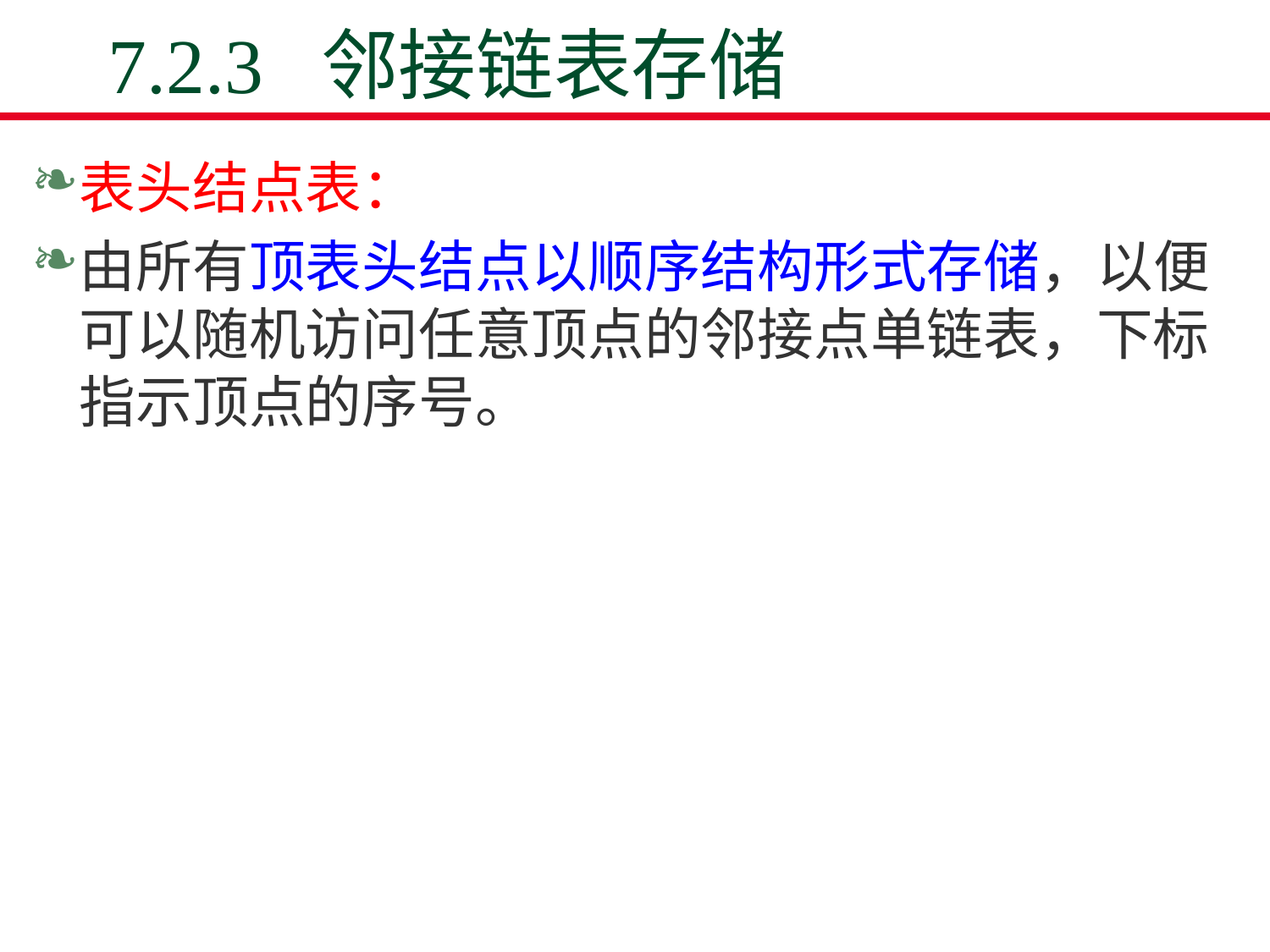

# 7.2.3  邻接链表存储
表头结点表：
由所有顶表头结点以顺序结构形式存储，以便可以随机访问任意顶点的邻接点单链表，下标指示顶点的序号。